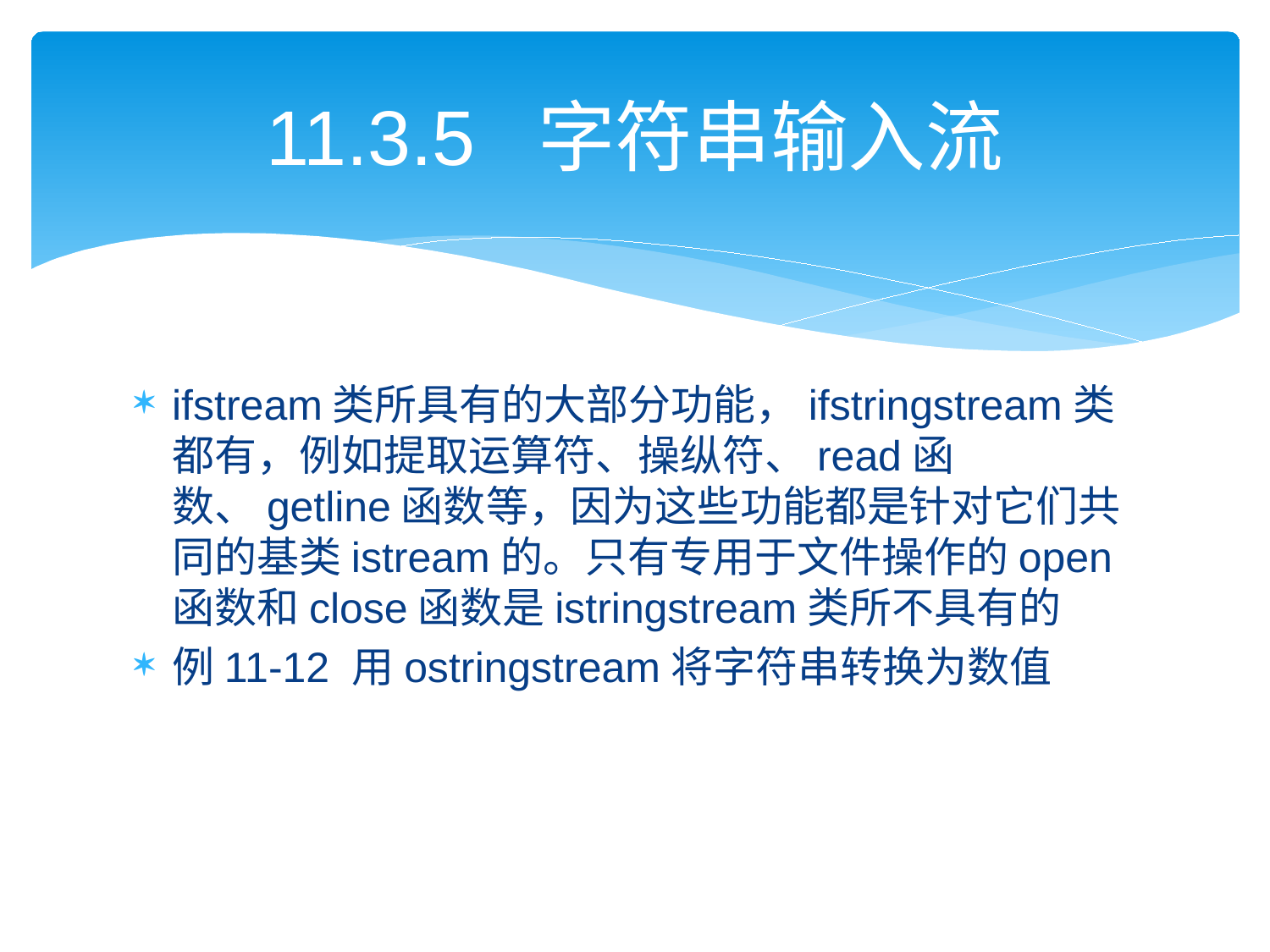

# 11.3.5  字符串输入流
ifstream类所具有的大部分功能，ifstringstream类都有，例如提取运算符、操纵符、read函数、getline函数等，因为这些功能都是针对它们共同的基类istream的。只有专用于文件操作的open函数和close函数是istringstream类所不具有的
例11-12 用ostringstream将字符串转换为数值